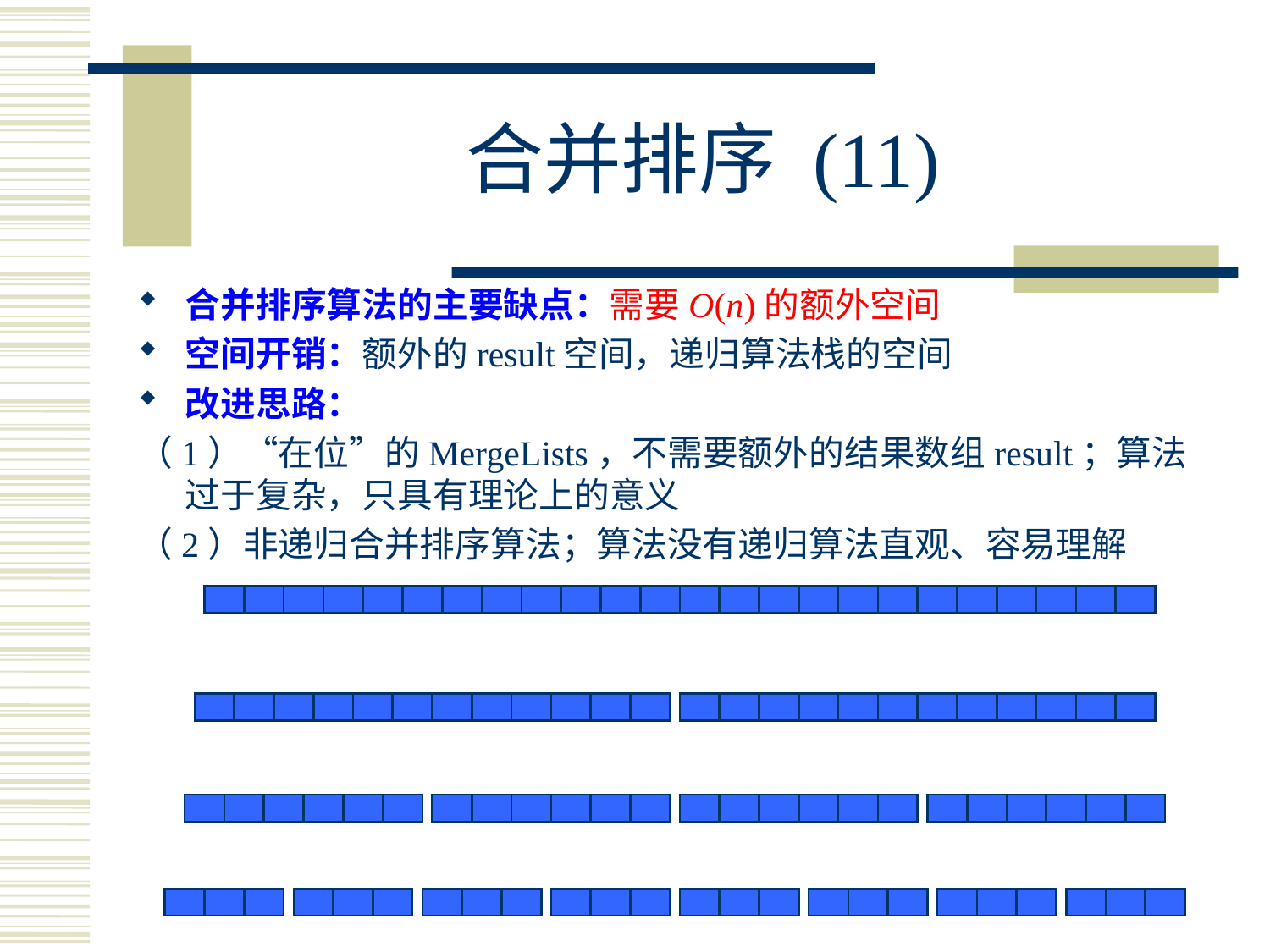

# 合并排序 (11)
合并排序算法的主要缺点：需要O(n)的额外空间
空间开销：额外的result空间，递归算法栈的空间
改进思路：
（1）“在位”的MergeLists，不需要额外的结果数组result；算法过于复杂，只具有理论上的意义
（2）非递归合并排序算法；算法没有递归算法直观、容易理解